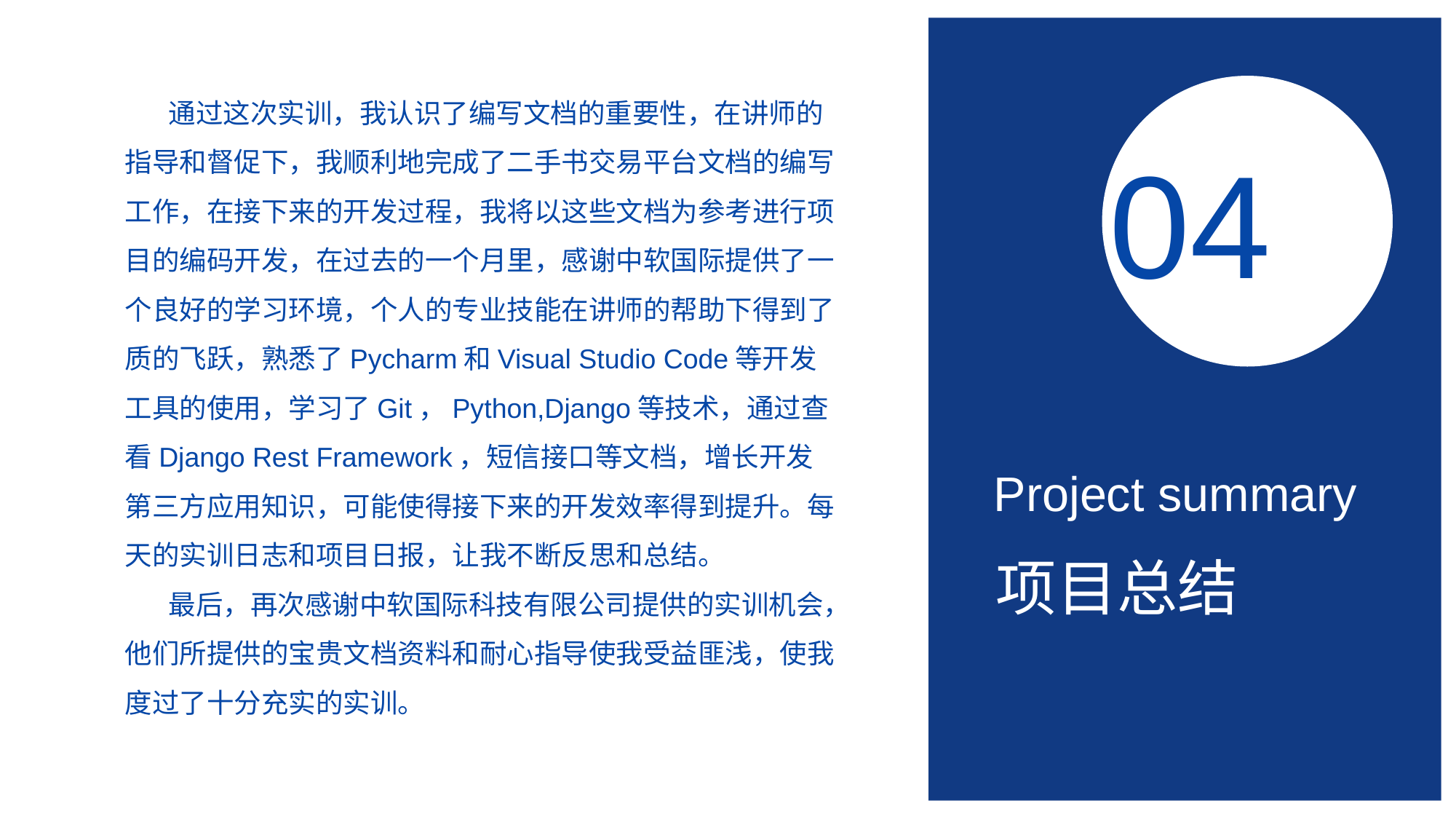

通过这次实训，我认识了编写文档的重要性，在讲师的指导和督促下，我顺利地完成了二手书交易平台文档的编写工作，在接下来的开发过程，我将以这些文档为参考进行项目的编码开发，在过去的一个月里，感谢中软国际提供了一个良好的学习环境，个人的专业技能在讲师的帮助下得到了质的飞跃，熟悉了Pycharm和Visual Studio Code等开发工具的使用，学习了Git，Python,Django等技术，通过查看Django Rest Framework，短信接口等文档，增长开发第三方应用知识，可能使得接下来的开发效率得到提升。每天的实训日志和项目日报，让我不断反思和总结。
      最后，再次感谢中软国际科技有限公司提供的实训机会，他们所提供的宝贵文档资料和耐心指导使我受益匪浅，使我度过了十分充实的实训。

04
Project summary
项目总结